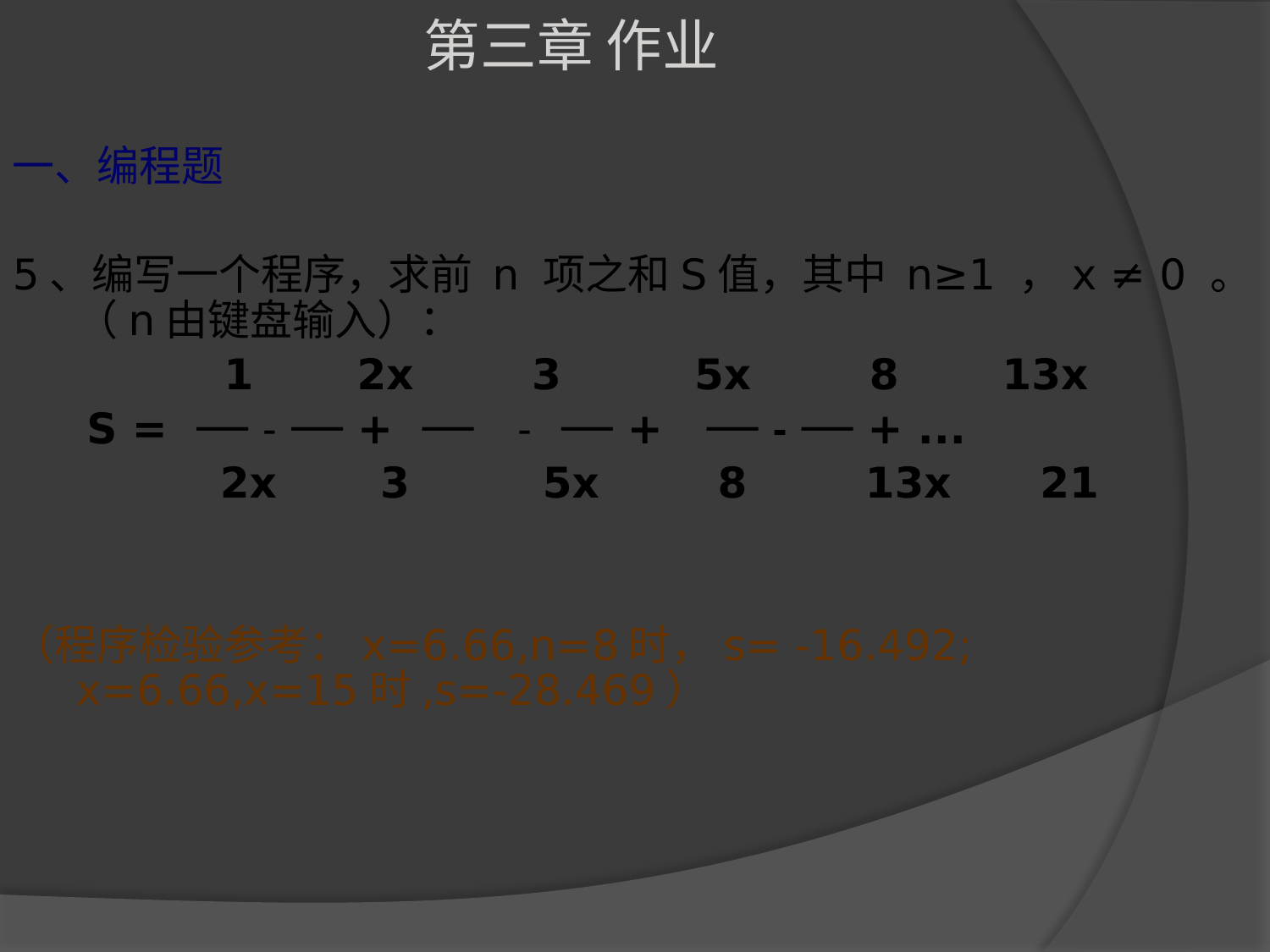

第三章 作业
一、编程题

5、编写一个程序，求前 n 项之和S值，其中 n≥1 ，x ≠ 0 。（n由键盘输入）：
	          1       2x        3         5x        8       13x
     S =  ── - ── +  ──   -  ── +   ── - ── + ...
              2x       3         5x        8        13x      21

（程序检验参考：x=6.66,n=8时，s= -16.492; x=6.66,x=15时,s=-28.469）